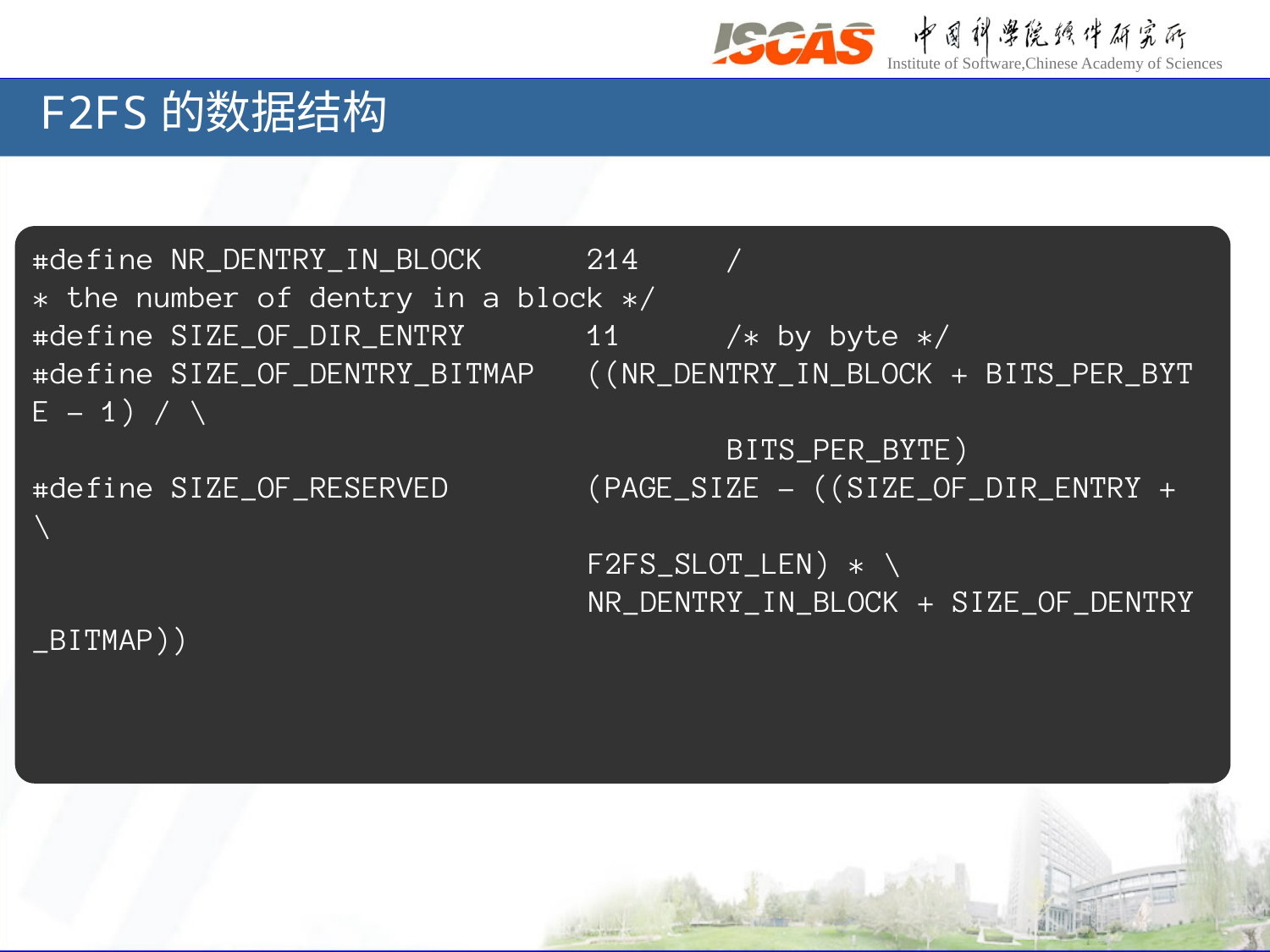

# F2FS的数据结构
#define NR_DENTRY_IN_BLOCK      214     /* the number of dentry in a block */
#define SIZE_OF_DIR_ENTRY       11      /* by byte */
#define SIZE_OF_DENTRY_BITMAP   ((NR_DENTRY_IN_BLOCK + BITS_PER_BYTE - 1) / \
                                        BITS_PER_BYTE)
#define SIZE_OF_RESERVED        (PAGE_SIZE - ((SIZE_OF_DIR_ENTRY + \
                                F2FS_SLOT_LEN) * \
                                NR_DENTRY_IN_BLOCK + SIZE_OF_DENTRY_BITMAP))